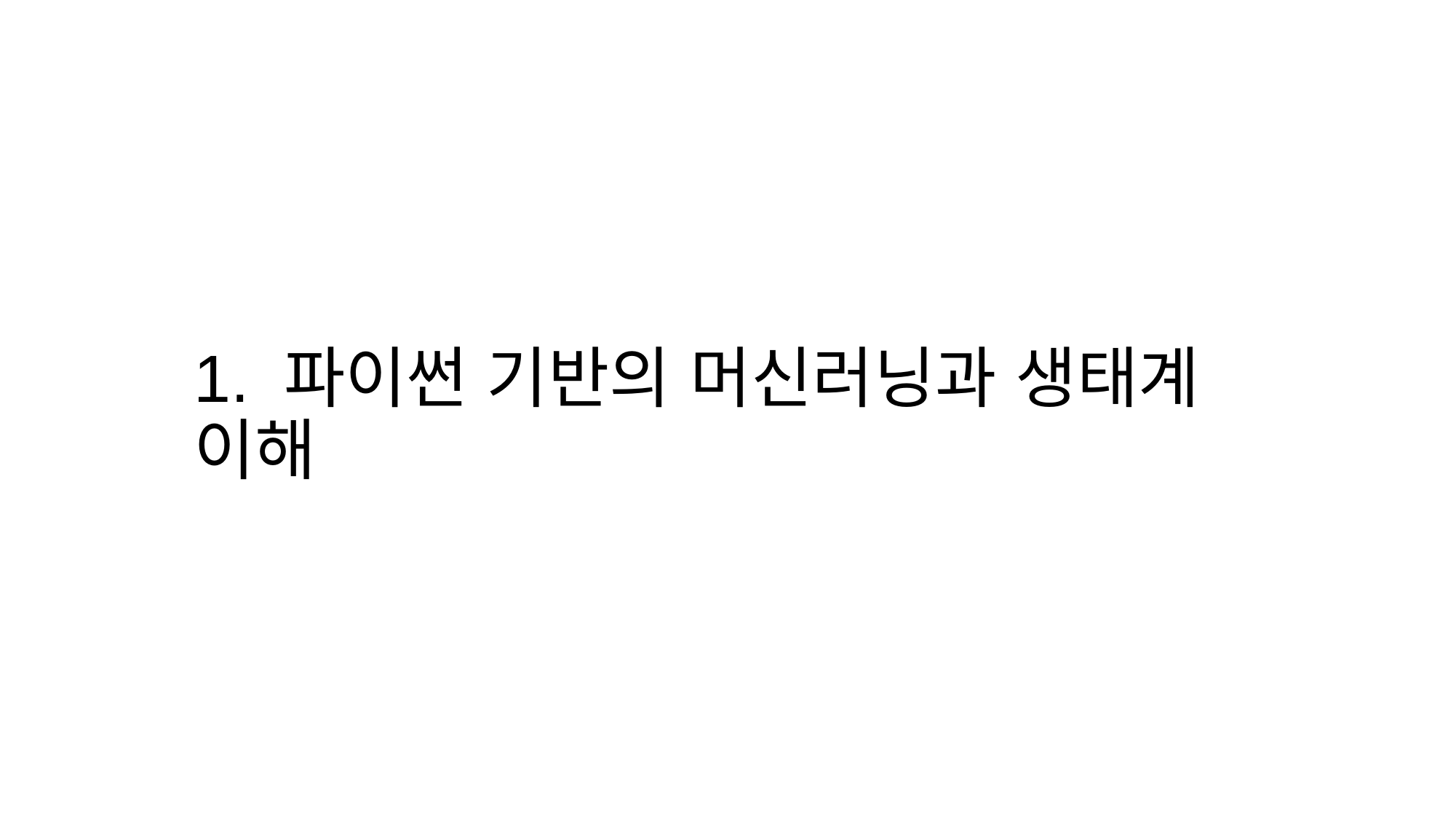

# 1. 파이썬 기반의 머신러닝과 생태계 이해